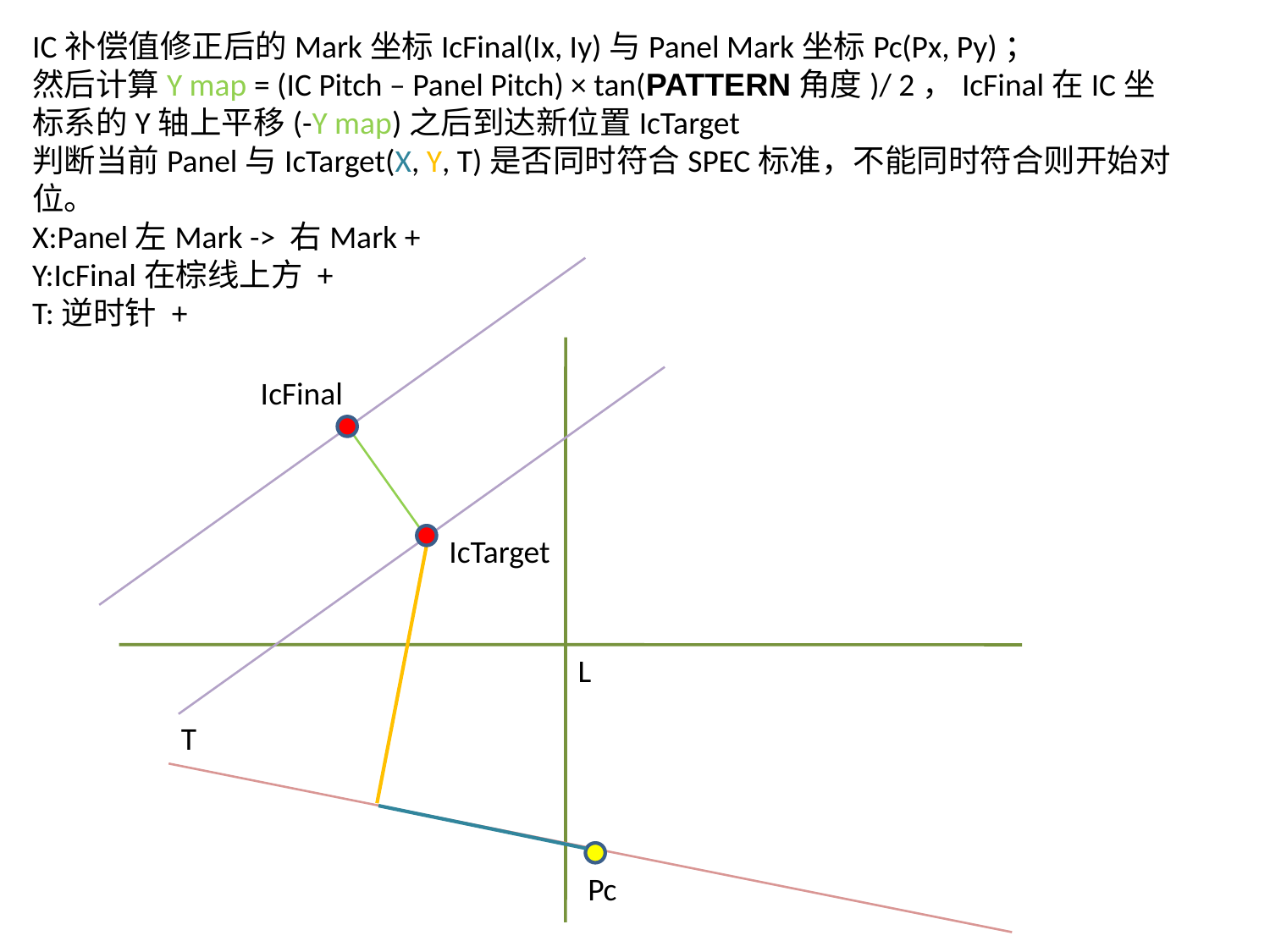

IC补偿值修正后的Mark坐标IcFinal(Ix, Iy)与Panel Mark坐标Pc(Px, Py)；
然后计算Y map = (IC Pitch – Panel Pitch) × tan(PATTERN角度)/ 2，IcFinal在IC坐标系的Y轴上平移(-Y map)之后到达新位置IcTarget
判断当前Panel与IcTarget(X, Y, T)是否同时符合SPEC标准，不能同时符合则开始对位。
X:Panel左Mark -> 右Mark +
Y:IcFinal在棕线上方 +
T:逆时针 +
IcFinal

IcTarget
L
T

Pc